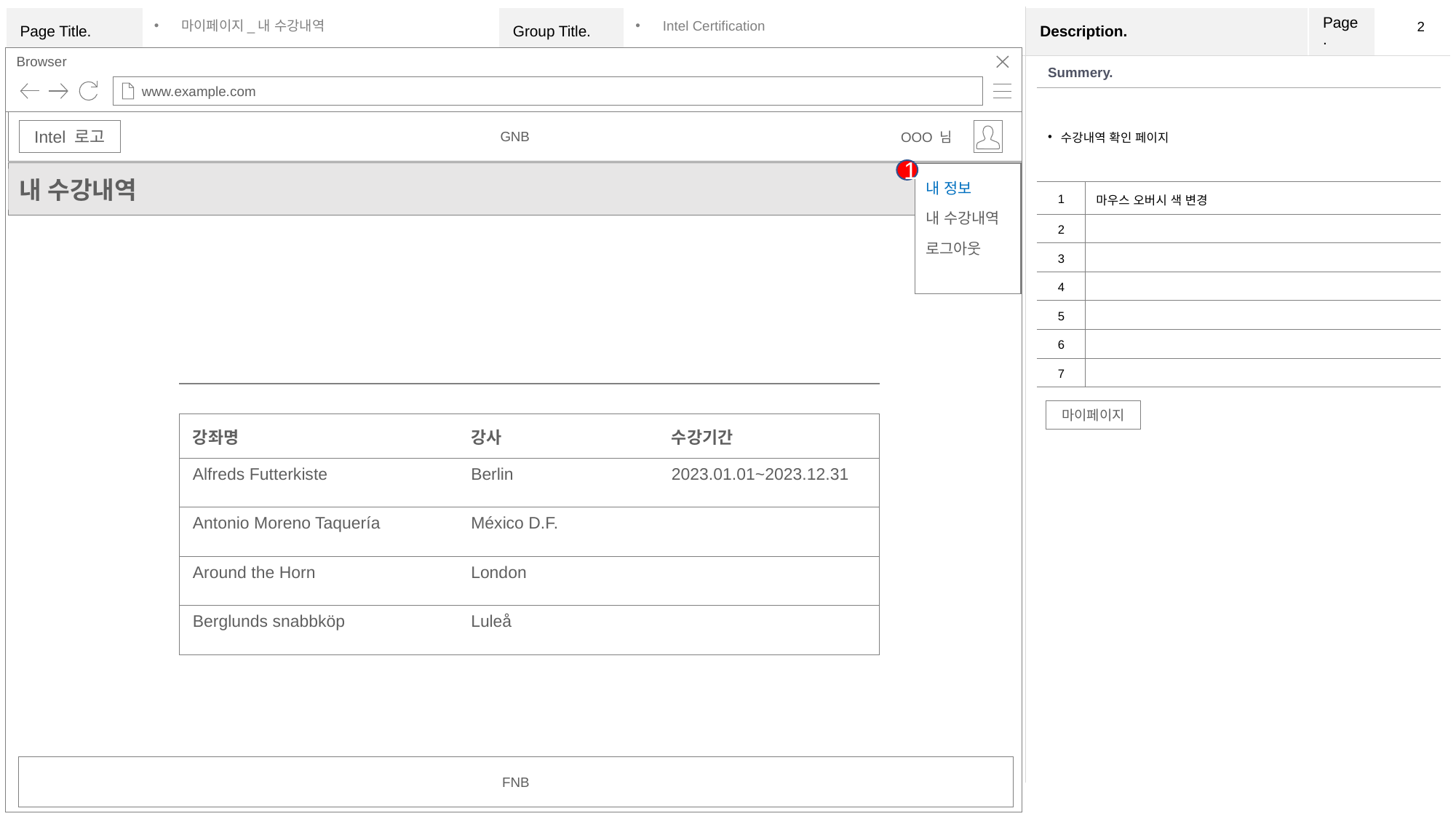

2
마이페이지_내 수강내역
Intel Certification
| Summery. |  |
| --- | --- |
| 수강내역 확인 페이지 |  |
| 1 | 마우스 오버시 색 변경 |
| 2 |  |
| 3 |  |
| 4 |  |
| 5 |  |
| 6 |  |
| 7 |  |
GNB
Intel 로고

OOO 님
1

내 정보
내 수강내역
로그아웃

내 수강내역
마이페이지
| 강좌명 | 강사 | 수강기간 |
| --- | --- | --- |
| Alfreds Futterkiste | Berlin | 2023.01.01~2023.12.31 |
| Antonio Moreno Taquería | México D.F. |  |
| Around the Horn | London |  |
| Berglunds snabbköp | Luleå |  |
FNB